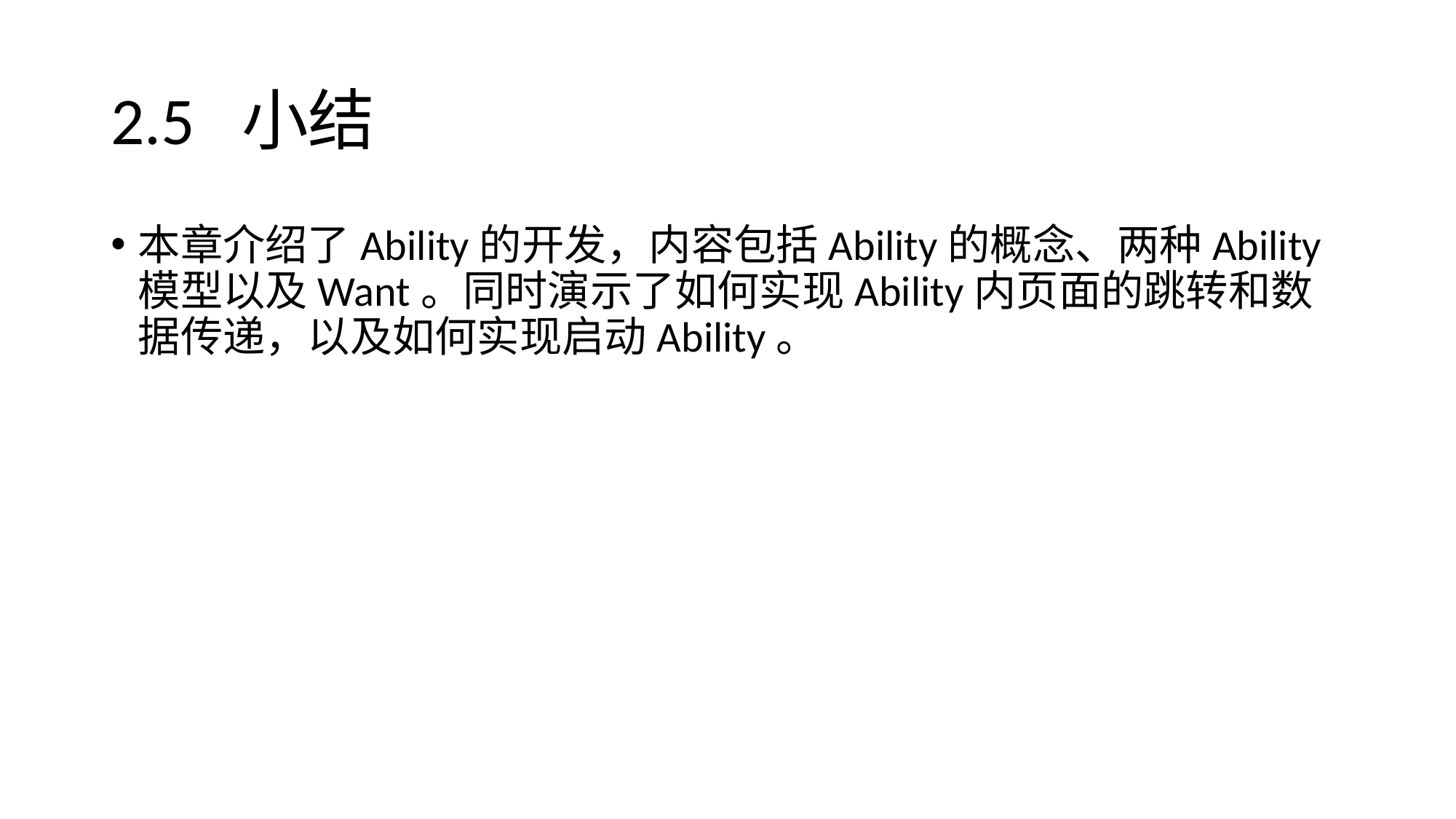

# 2.5  小结
本章介绍了Ability的开发，内容包括Ability的概念、两种Ability模型以及Want。同时演示了如何实现Ability内页面的跳转和数据传递，以及如何实现启动Ability。